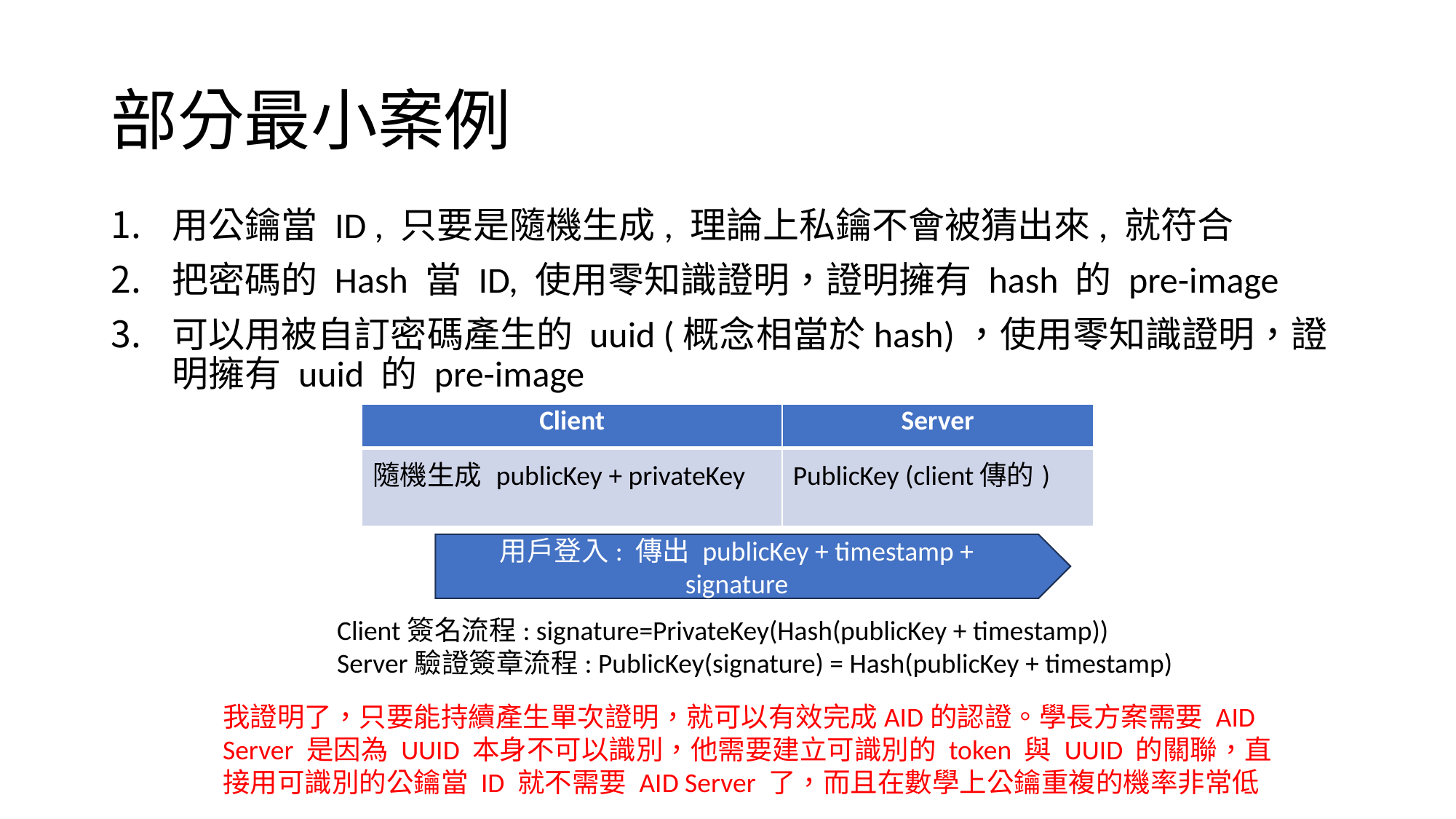

# 部分最小案例
用公鑰當 ID , 只要是隨機生成, 理論上私鑰不會被猜出來, 就符合
把密碼的 Hash 當 ID, 使用零知識證明，證明擁有 hash 的 pre-image
可以用被自訂密碼產生的 uuid (概念相當於hash)，使用零知識證明，證明擁有 uuid 的 pre-image
| Client | Server |
| --- | --- |
| 隨機生成 publicKey + privateKey | PublicKey (client傳的) |
用戶登入: 傳出 publicKey + timestamp + signature
Client簽名流程: signature=PrivateKey(Hash(publicKey + timestamp))
Server驗證簽章流程: PublicKey(signature) = Hash(publicKey + timestamp)
我證明了，只要能持續產生單次證明，就可以有效完成AID的認證。學長方案需要 AID Server 是因為 UUID 本身不可以識別，他需要建立可識別的 token 與 UUID 的關聯，直接用可識別的公鑰當 ID 就不需要 AID Server 了，而且在數學上公鑰重複的機率非常低